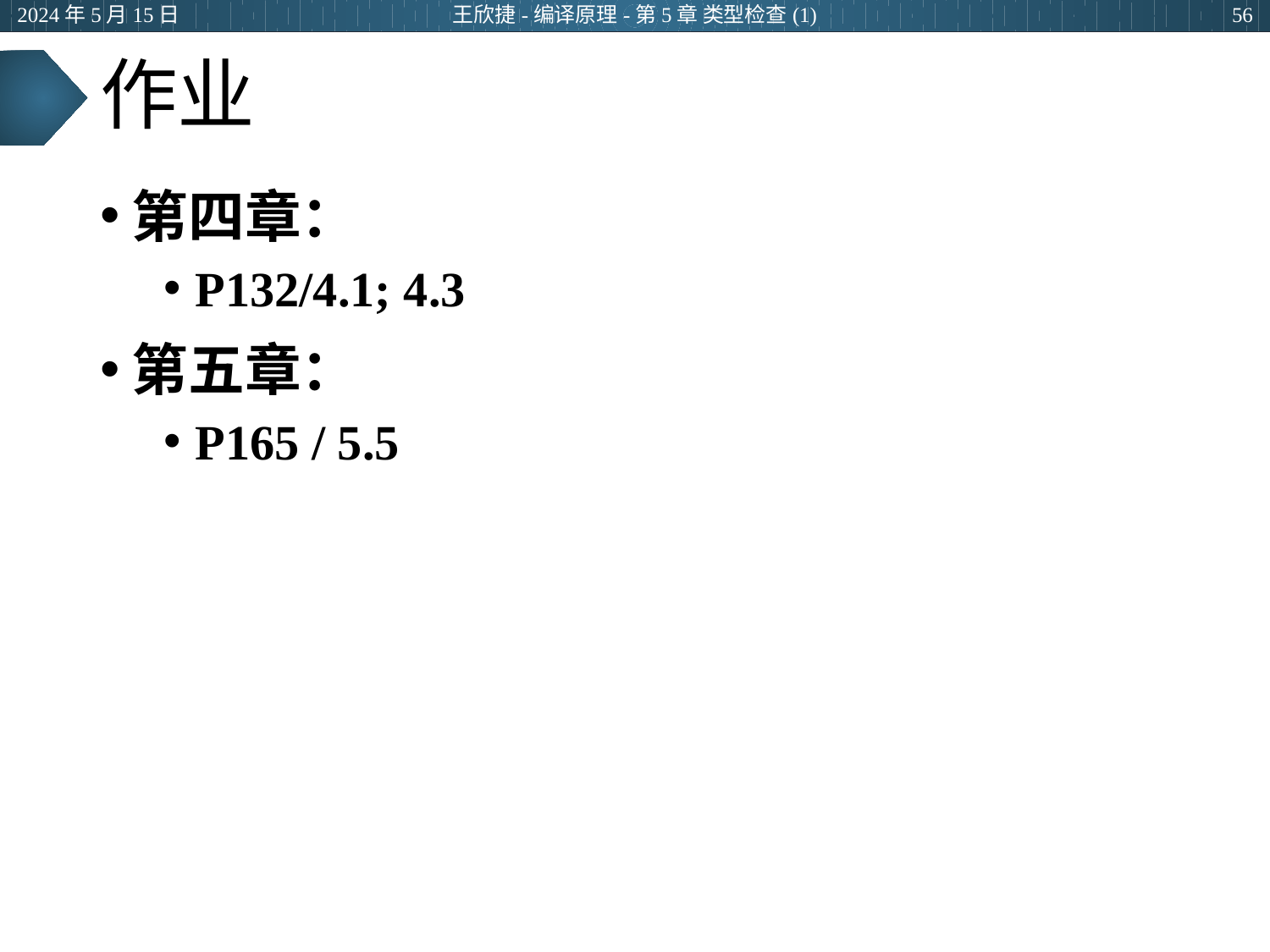

2024年5月15日
王欣捷-编译原理-第5章 类型检查(1)
56
# 作业
第四章：
P132/4.1; 4.3
第五章：
P165 / 5.5